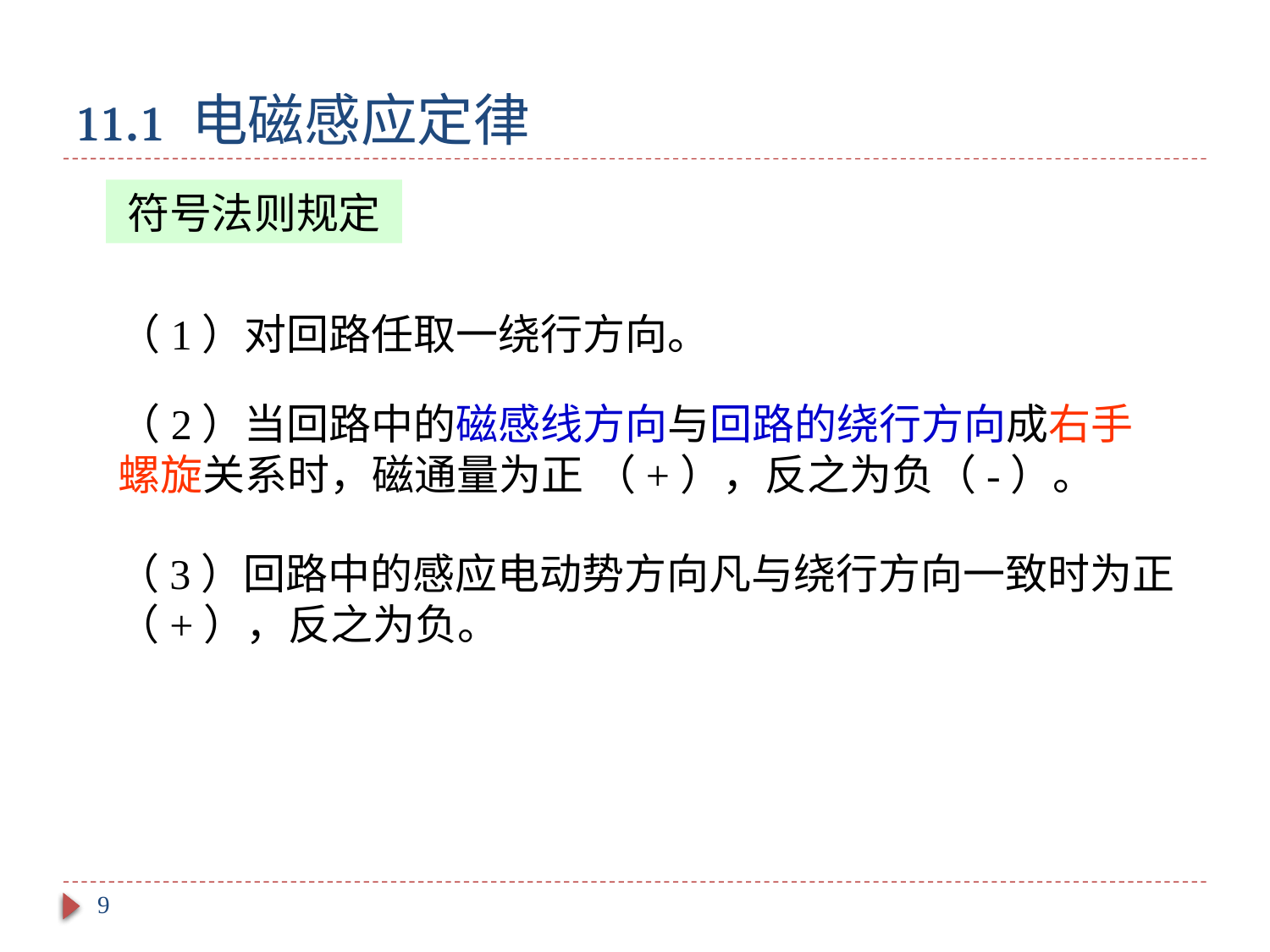

# 11.1 电磁感应定律
符号法则规定
（1）对回路任取一绕行方向。
（2）当回路中的磁感线方向与回路的绕行方向成右手螺旋关系时，磁通量为正 （+），反之为负（-）。
（3）回路中的感应电动势方向凡与绕行方向一致时为正（+），反之为负。
9